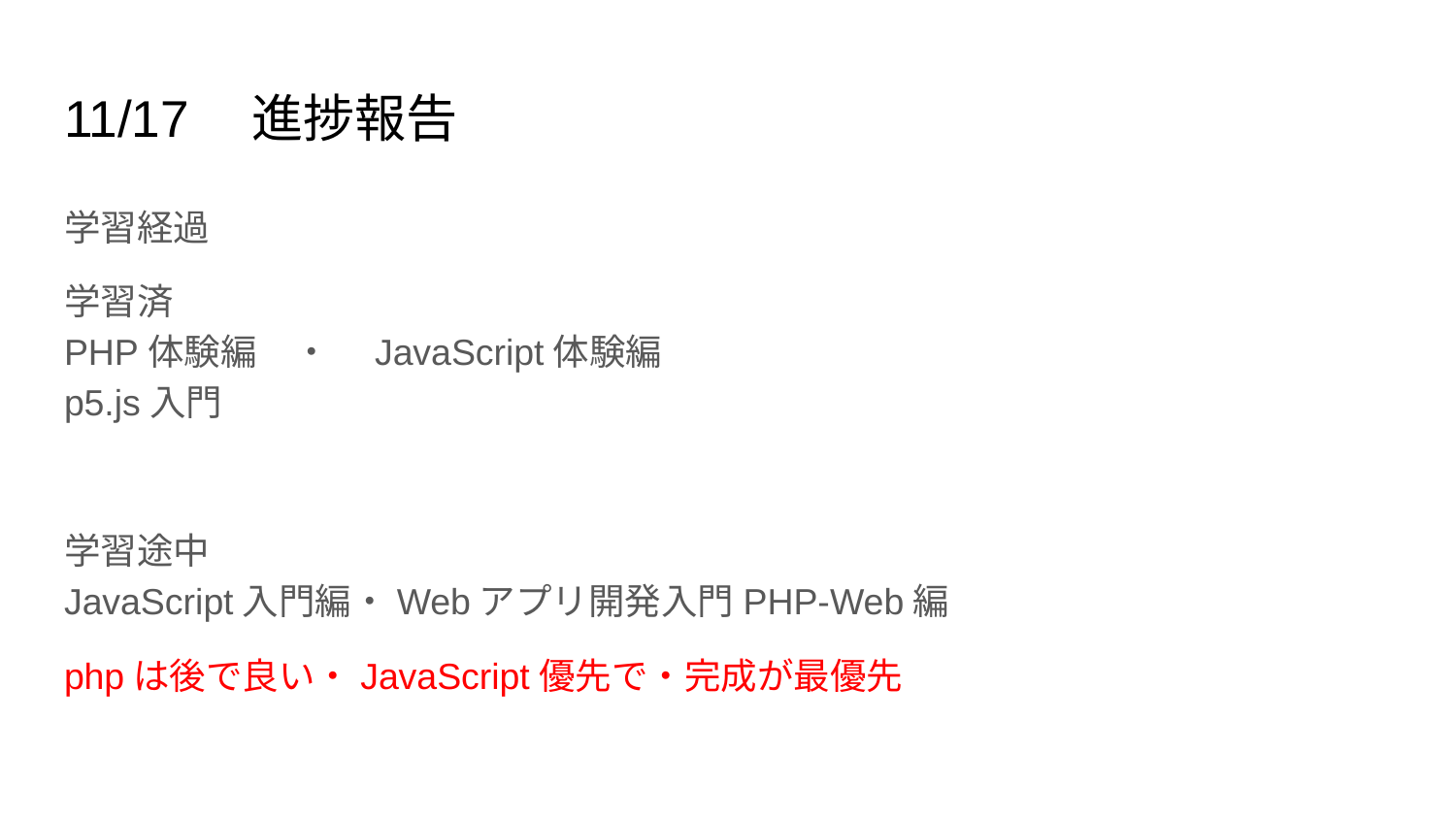

# 11/17　進捗報告
学習経過
学習済
PHP体験編　・　JavaScript体験編
p5.js入門

学習途中
JavaScript入門編・Webアプリ開発入門PHP-Web編
phpは後で良い・JavaScript優先で・完成が最優先